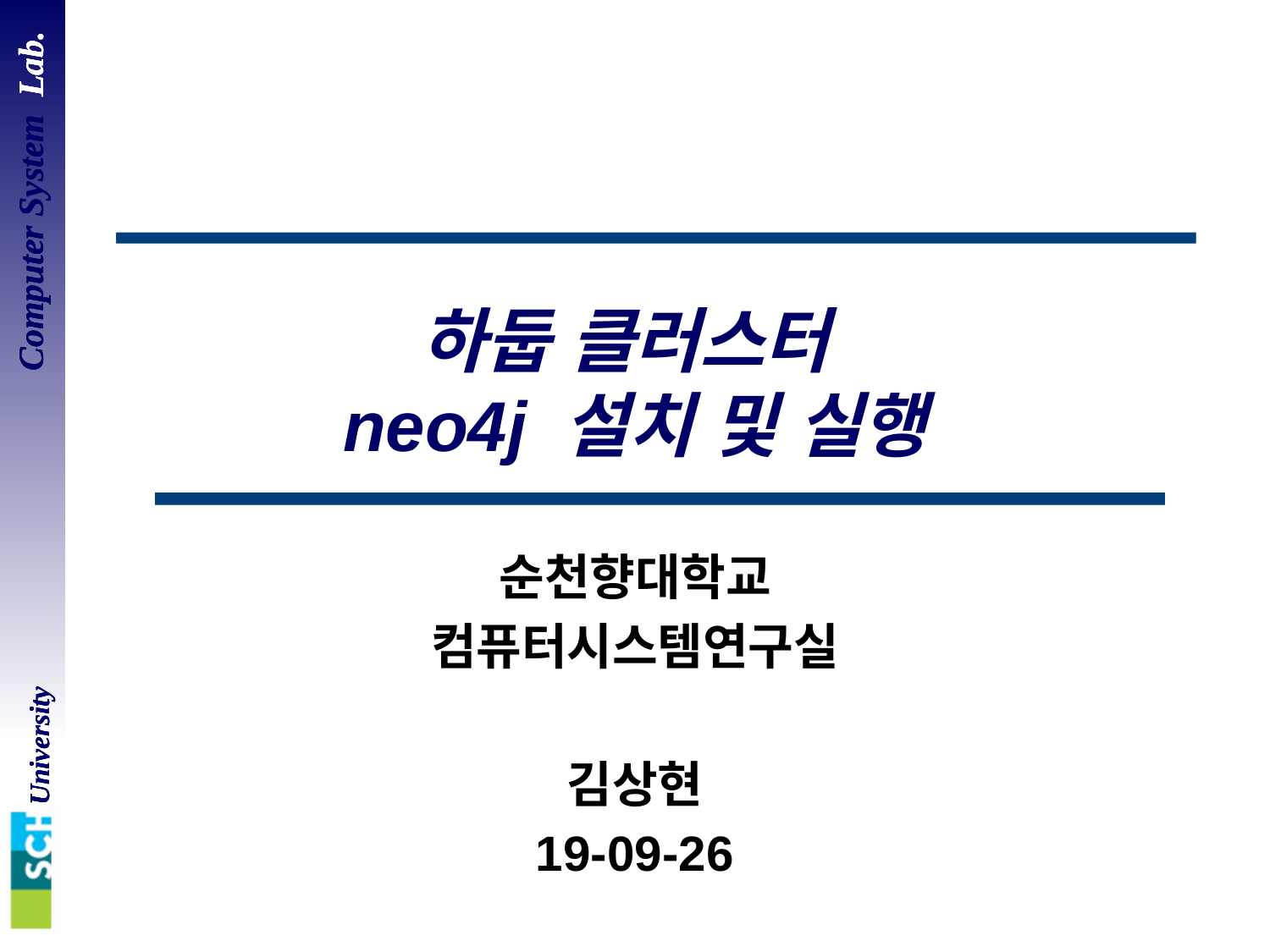

# 하둡 클러스터 neo4j 설치 및 실행
순천향대학교
컴퓨터시스템연구실

김상현
19-09-26